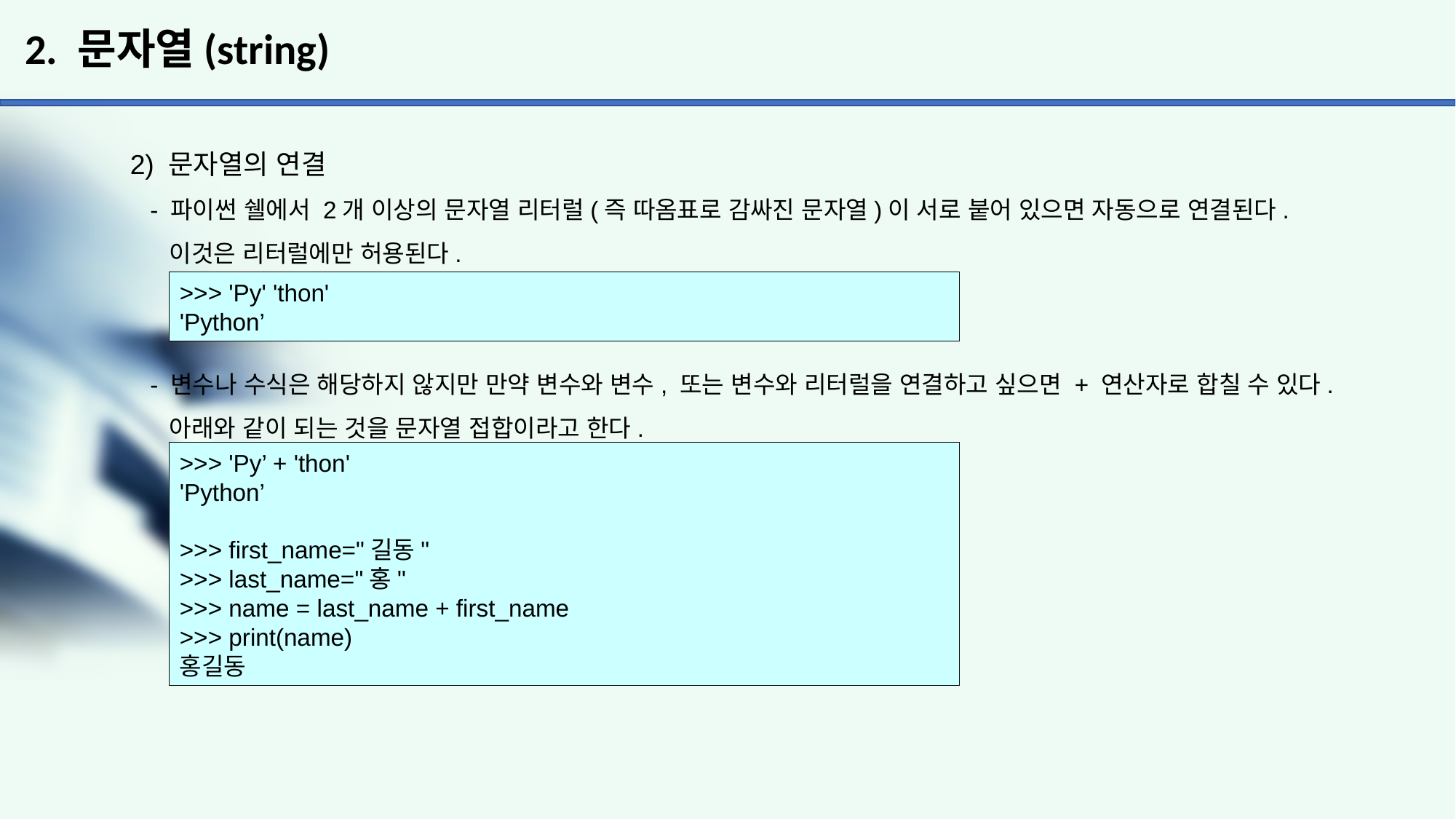

# 2. 문자열(string)
2) 문자열의 연결
   - 파이썬 쉘에서 2개 이상의 문자열 리터럴(즉 따옴표로 감싸진 문자열)이 서로 붙어 있으면 자동으로 연결된다.
     이것은 리터럴에만 허용된다.

   - 변수나 수식은 해당하지 않지만 만약 변수와 변수, 또는 변수와 리터럴을 연결하고 싶으면 + 연산자로 합칠 수 있다.
     아래와 같이 되는 것을 문자열 접합이라고 한다.

>>> 'Py' 'thon'
'Python’
>>> 'Py’ + 'thon'
'Python’

>>> first_name="길동"
>>> last_name="홍"
>>> name = last_name + first_name
>>> print(name)
홍길동